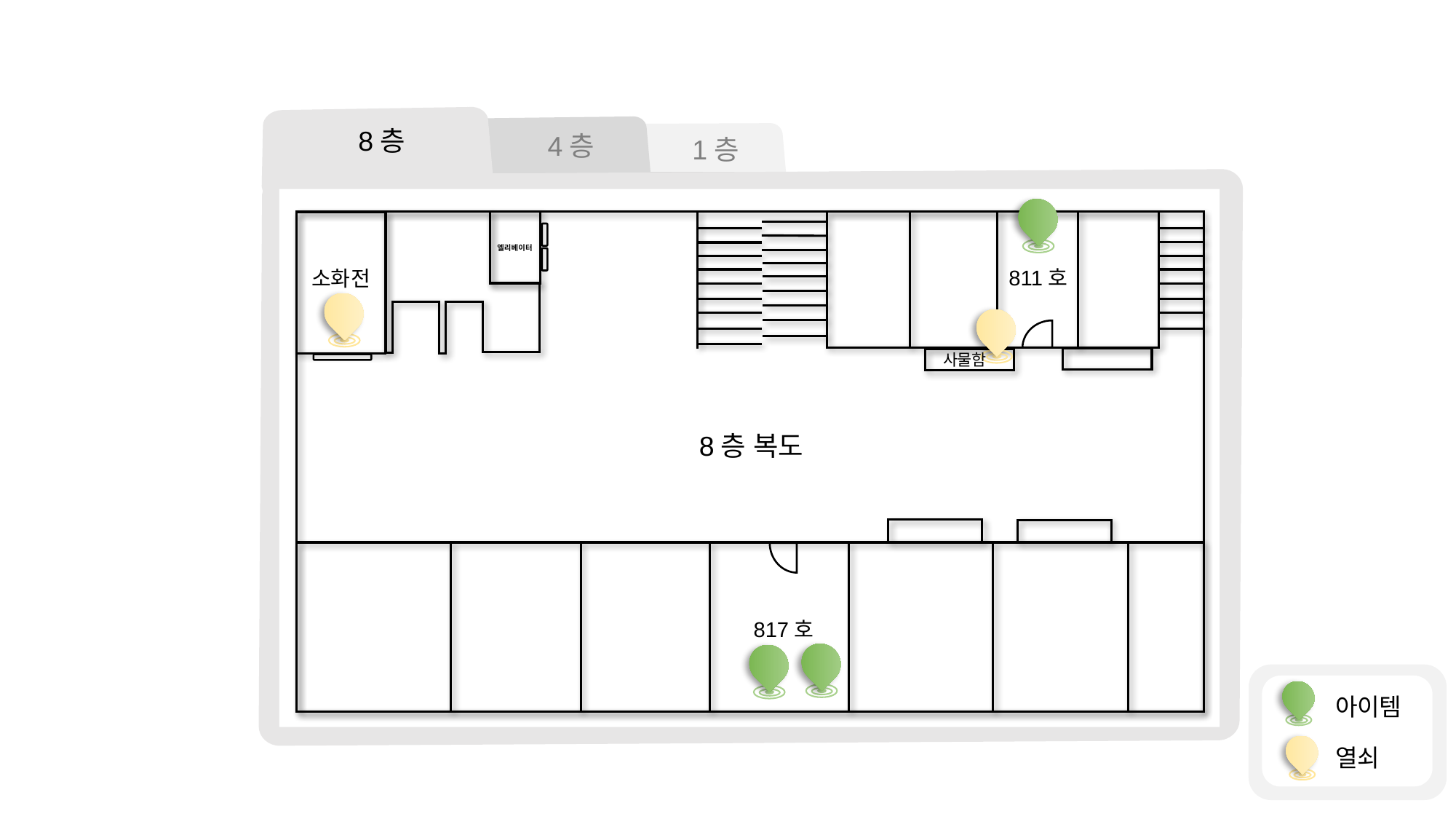

8층
4층
1층

엘리베이터

811호
소화전

사물함

8층 복도

817호

아이템

열쇠